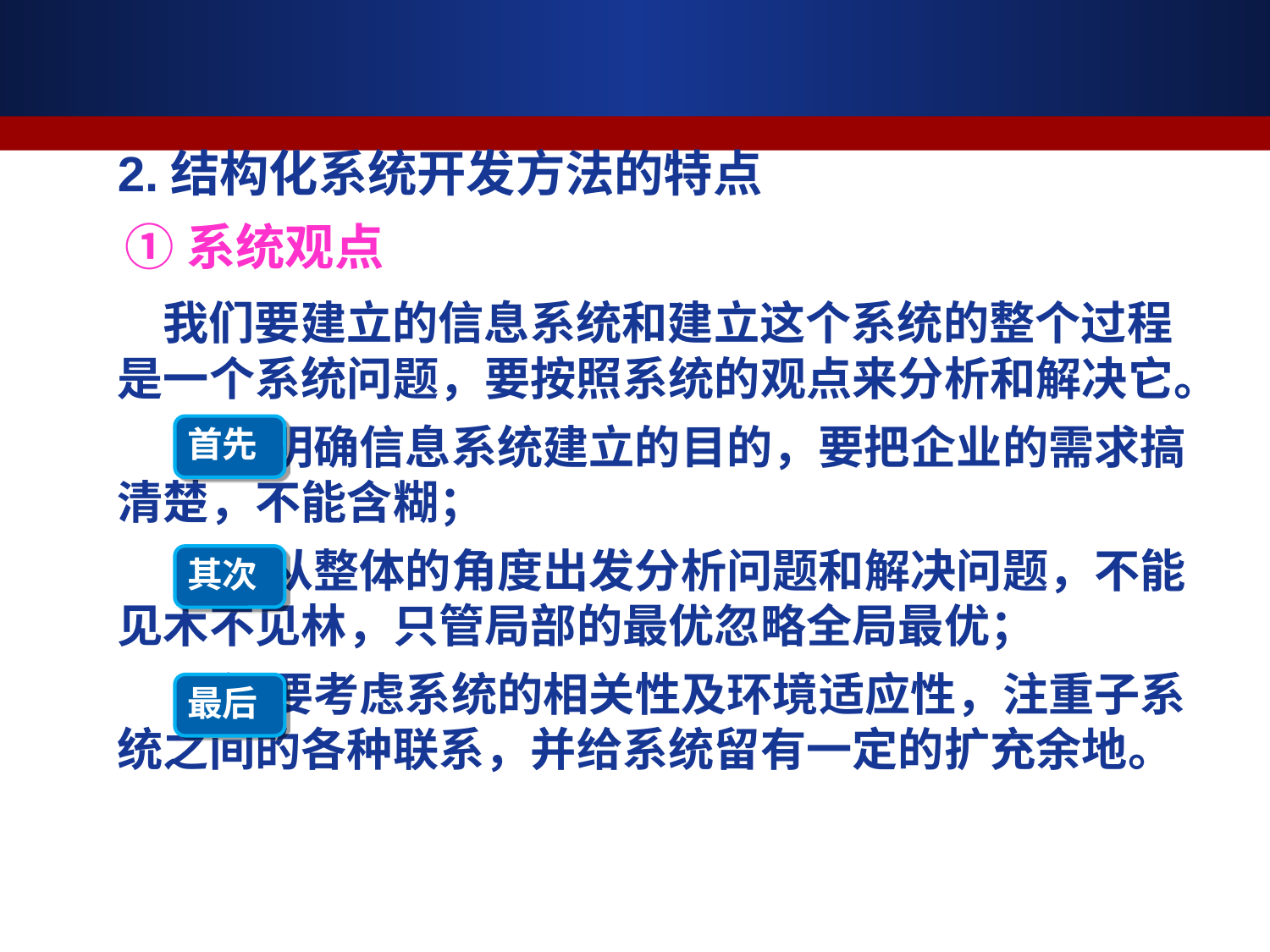

2.结构化系统开发方法的特点
 ①系统观点
   我们要建立的信息系统和建立这个系统的整个过程是一个系统问题，要按照系统的观点来分析和解决它。
         要明确信息系统建立的目的，要把企业的需求搞清楚，不能含糊；
         要从整体的角度出发分析问题和解决问题，不能见木不见林，只管局部的最优忽略全局最优；
         还要考虑系统的相关性及环境适应性，注重子系统之间的各种联系，并给系统留有一定的扩充余地。

首先

其次

最后